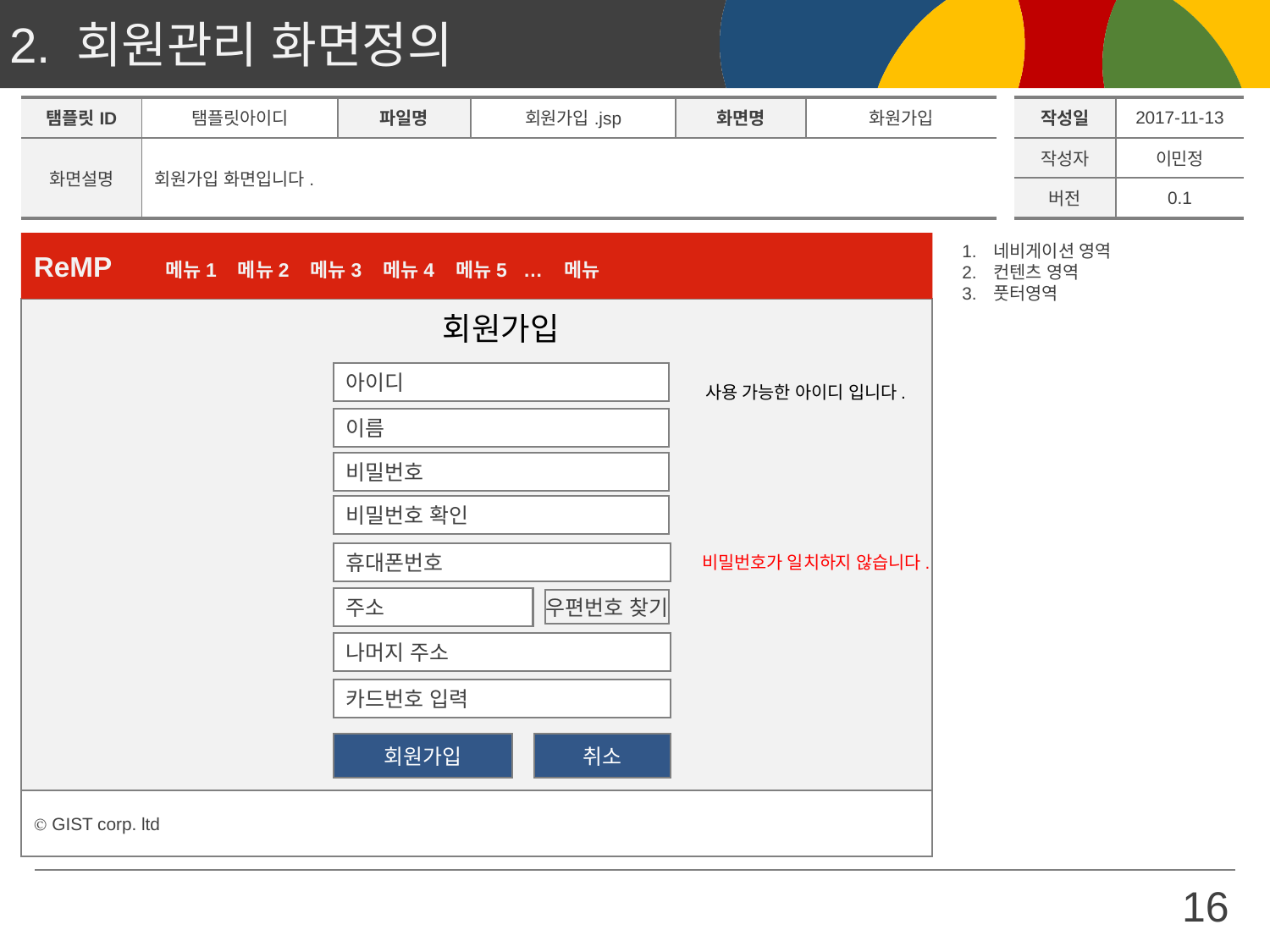

| 탬플릿ID | 탬플릿아이디 | 파일명 | 회원가입.jsp | 화면명 | 화원가입 |  | 작성일 | 2017-11-13 |
| --- | --- | --- | --- | --- | --- | --- | --- | --- |
| 화면설명 | 회원가입 화면입니다. |  |  |  |  |  | 작성자 | 이민정 |
|  |  |  |  |  |  |  | 버전 | 0.1 |
ReMP      메뉴1   메뉴2   메뉴3   메뉴4   메뉴5   …   메뉴
네비게이션 영역
컨텐츠 영역
풋터영역

회원가입
아이디
이름
비밀번호
비밀번호 확인
휴대폰번호
주소
우편번호 찾기
나머지 주소
카드번호 입력
사용 가능한 아이디 입니다.
비밀번호가 일치하지 않습니다.
회원가입
취소
Ⓒ GIST corp. ltd